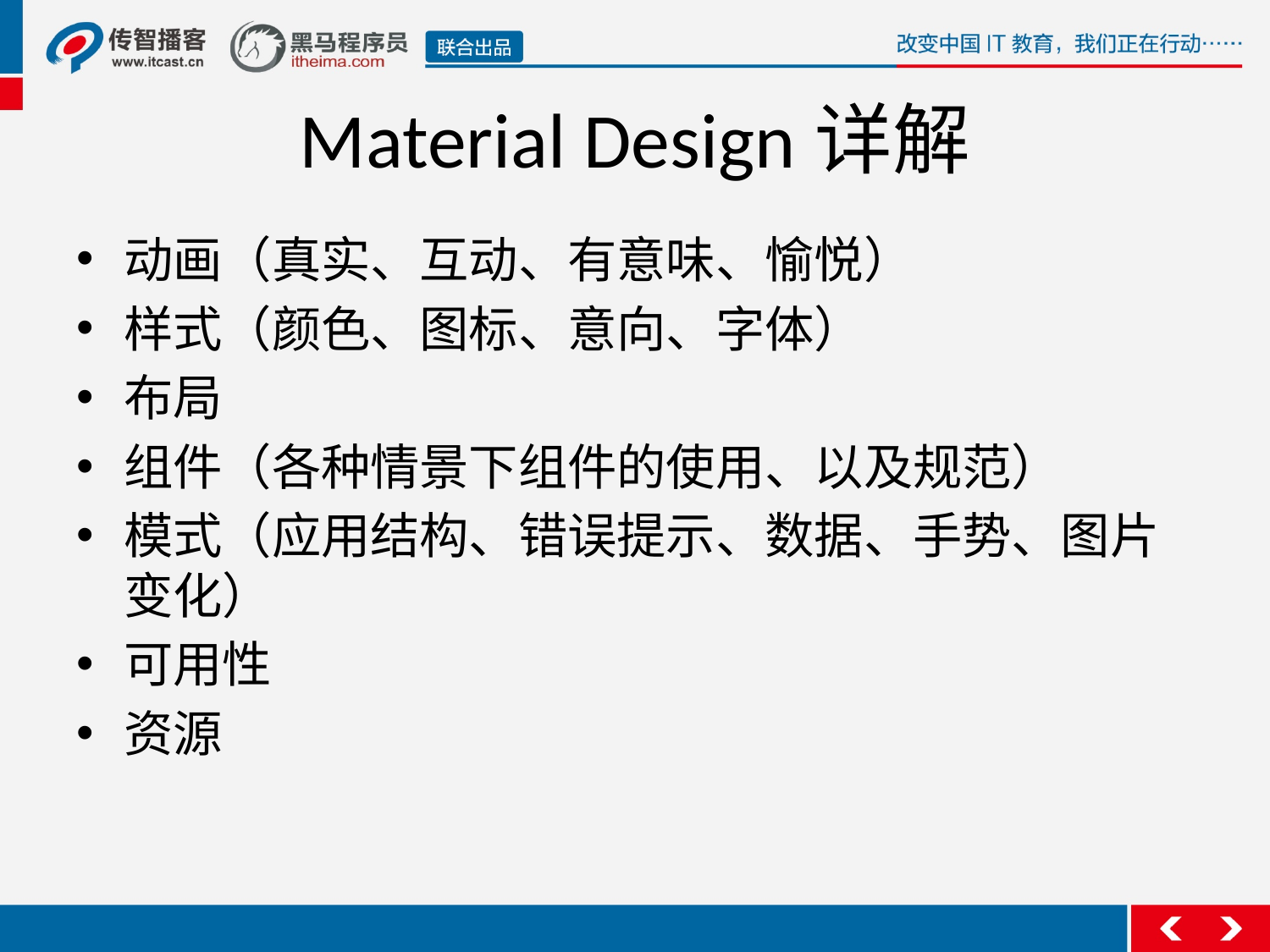

# Material Design详解
动画（真实、互动、有意味、愉悦）
样式（颜色、图标、意向、字体）
布局
组件（各种情景下组件的使用、以及规范）
模式（应用结构、错误提示、数据、手势、图片变化）
可用性
资源